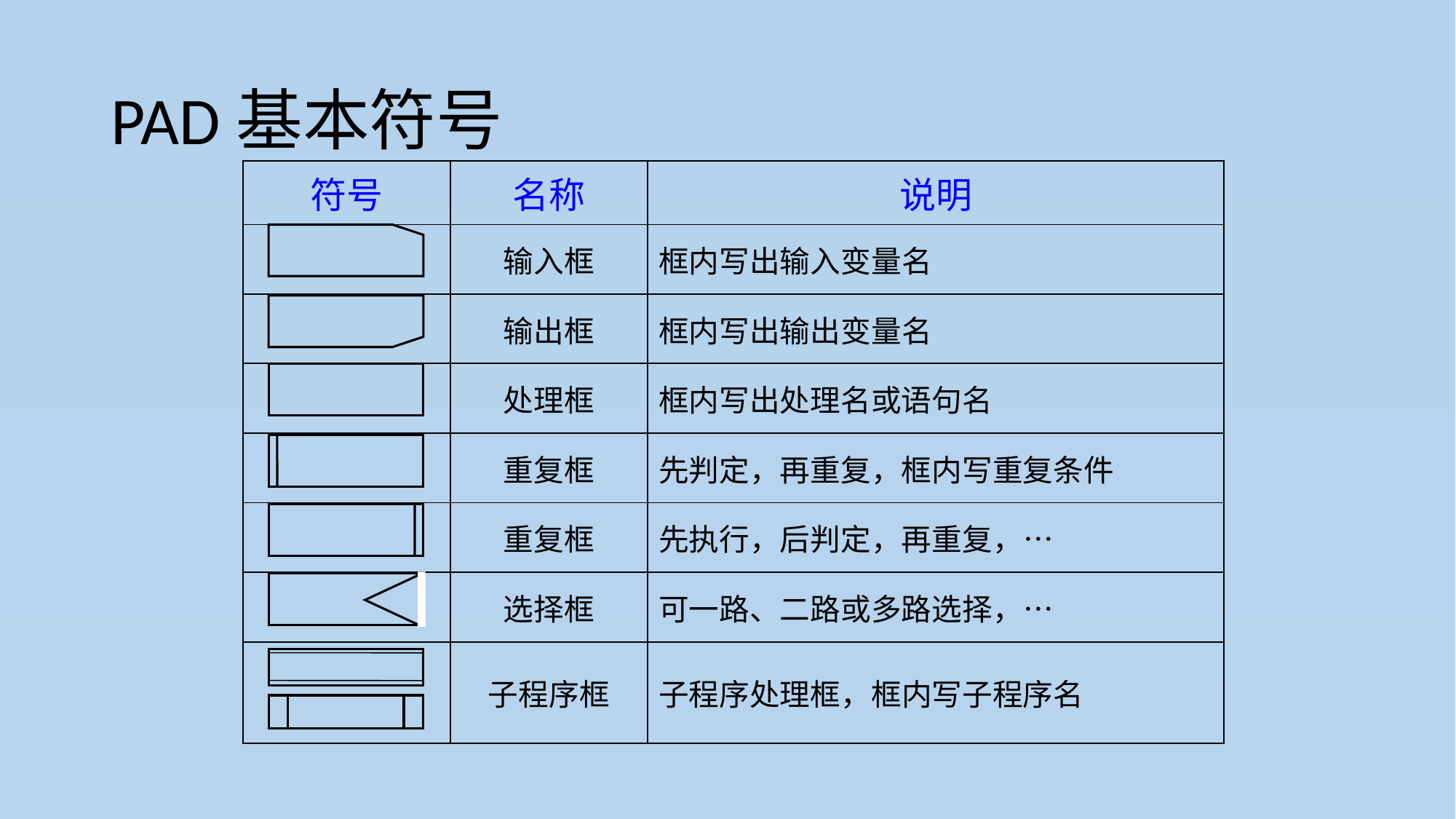

# PAD基本符号
| 符号 | 名称 | 说明 |
| --- | --- | --- |
|  | 输入框 | 框内写出输入变量名 |
|  | 输出框 | 框内写出输出变量名 |
|  | 处理框 | 框内写出处理名或语句名 |
|  | 重复框 | 先判定，再重复，框内写重复条件 |
|  | 重复框 | 先执行，后判定，再重复，… |
|  | 选择框 | 可一路、二路或多路选择，… |
|  | 子程序框 | 子程序处理框，框内写子程序名 |